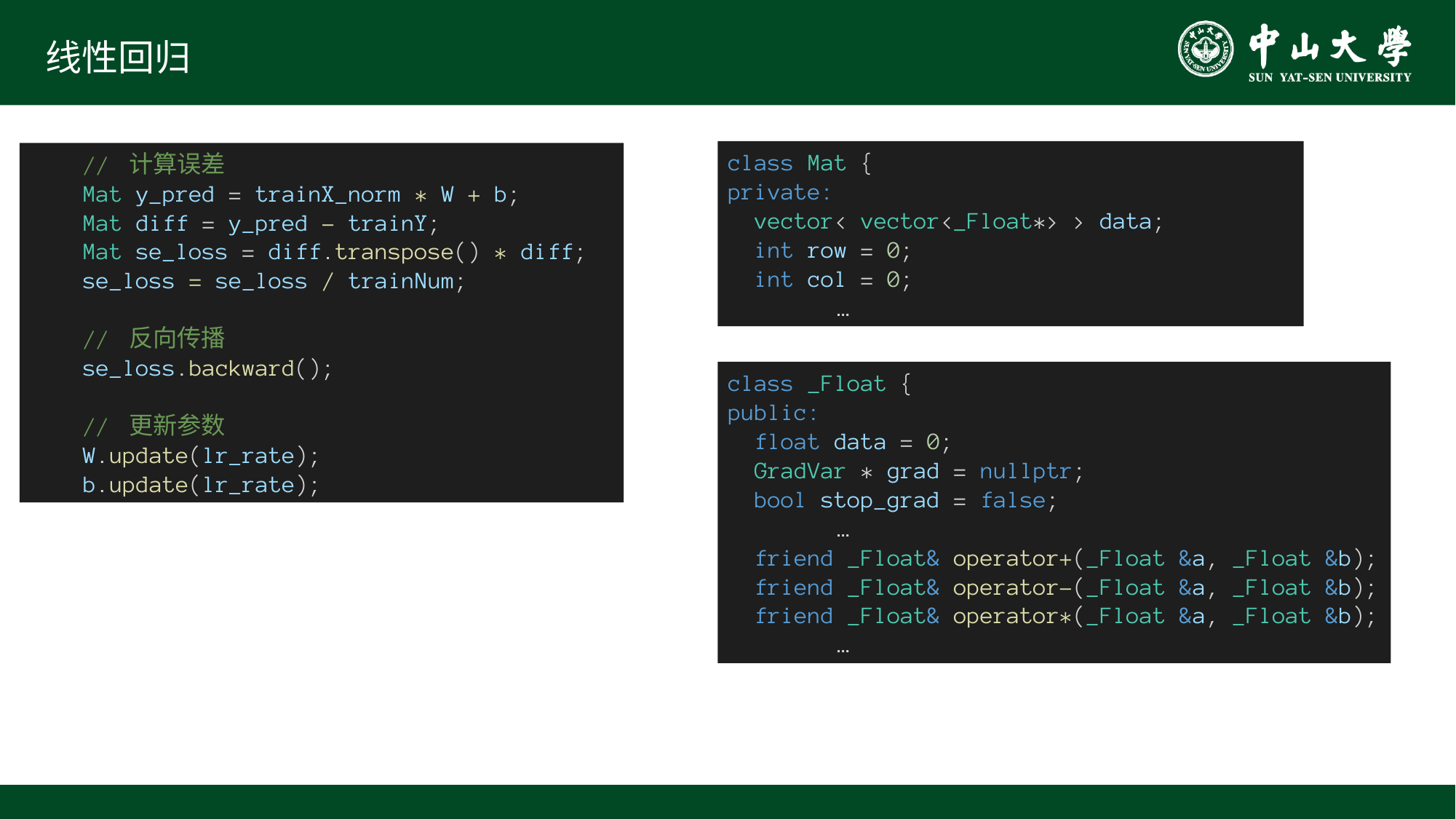

# 线性回归
class Mat {
private:
  vector< vector<_Float*> > data;
  int row = 0;
  int col = 0;
	…
    // 计算误差
    Mat y_pred = trainX_norm * W + b;
    Mat diff = y_pred - trainY;
    Mat se_loss = diff.transpose() * diff;
    se_loss = se_loss / trainNum;
    // 反向传播
    se_loss.backward();

    // 更新参数
    W.update(lr_rate);
    b.update(lr_rate);
class _Float {
public:
  float data = 0;
  GradVar * grad = nullptr;
  bool stop_grad = false;
	…
  friend _Float& operator+(_Float &a, _Float &b);
  friend _Float& operator-(_Float &a, _Float &b);
  friend _Float& operator*(_Float &a, _Float &b);
	…
8